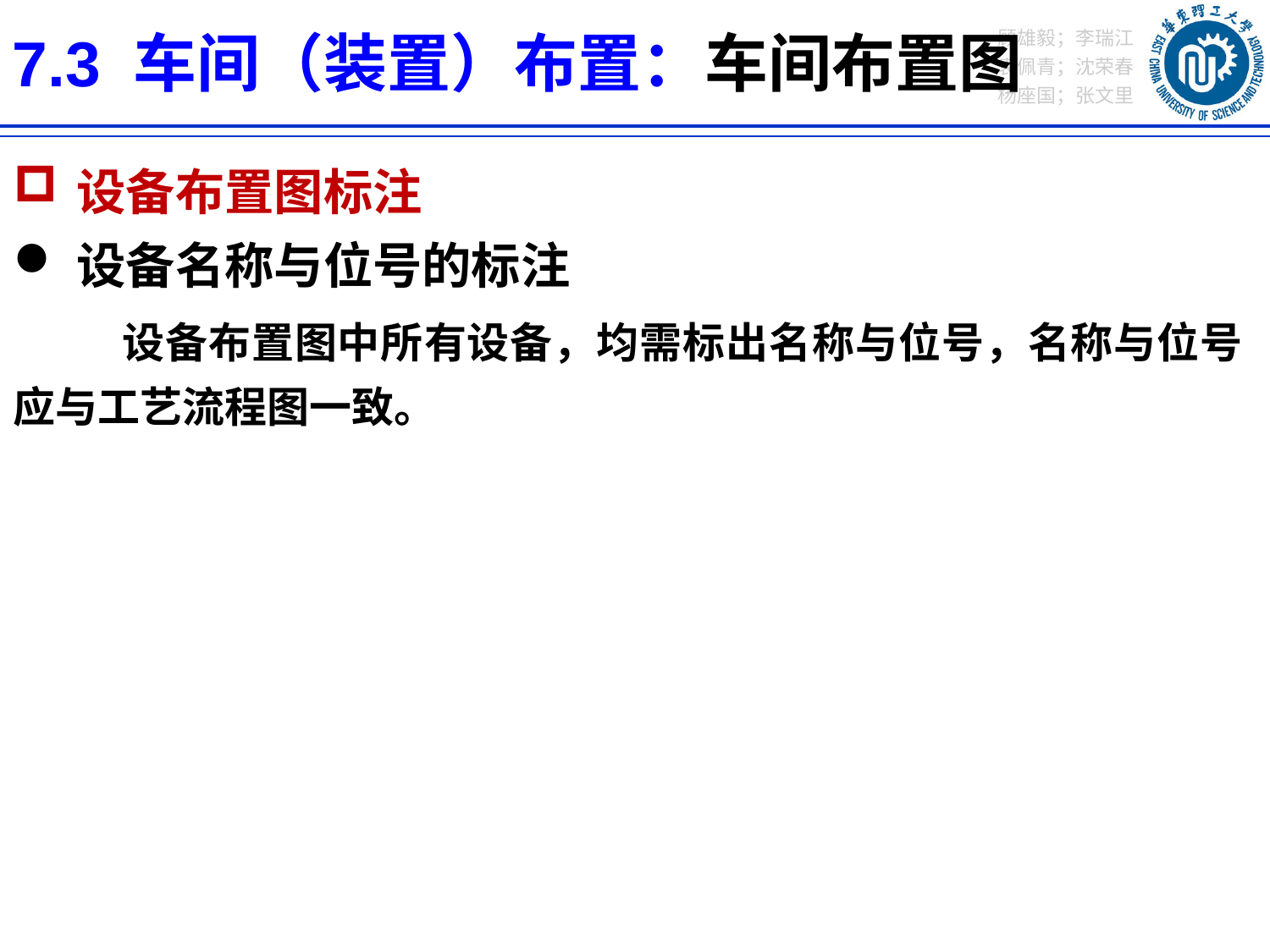

7.3 车间（装置）布置：车间布置图
设备布置图标注
设备名称与位号的标注
        设备布置图中所有设备，均需标出名称与位号，名称与位号应与工艺流程图一致。